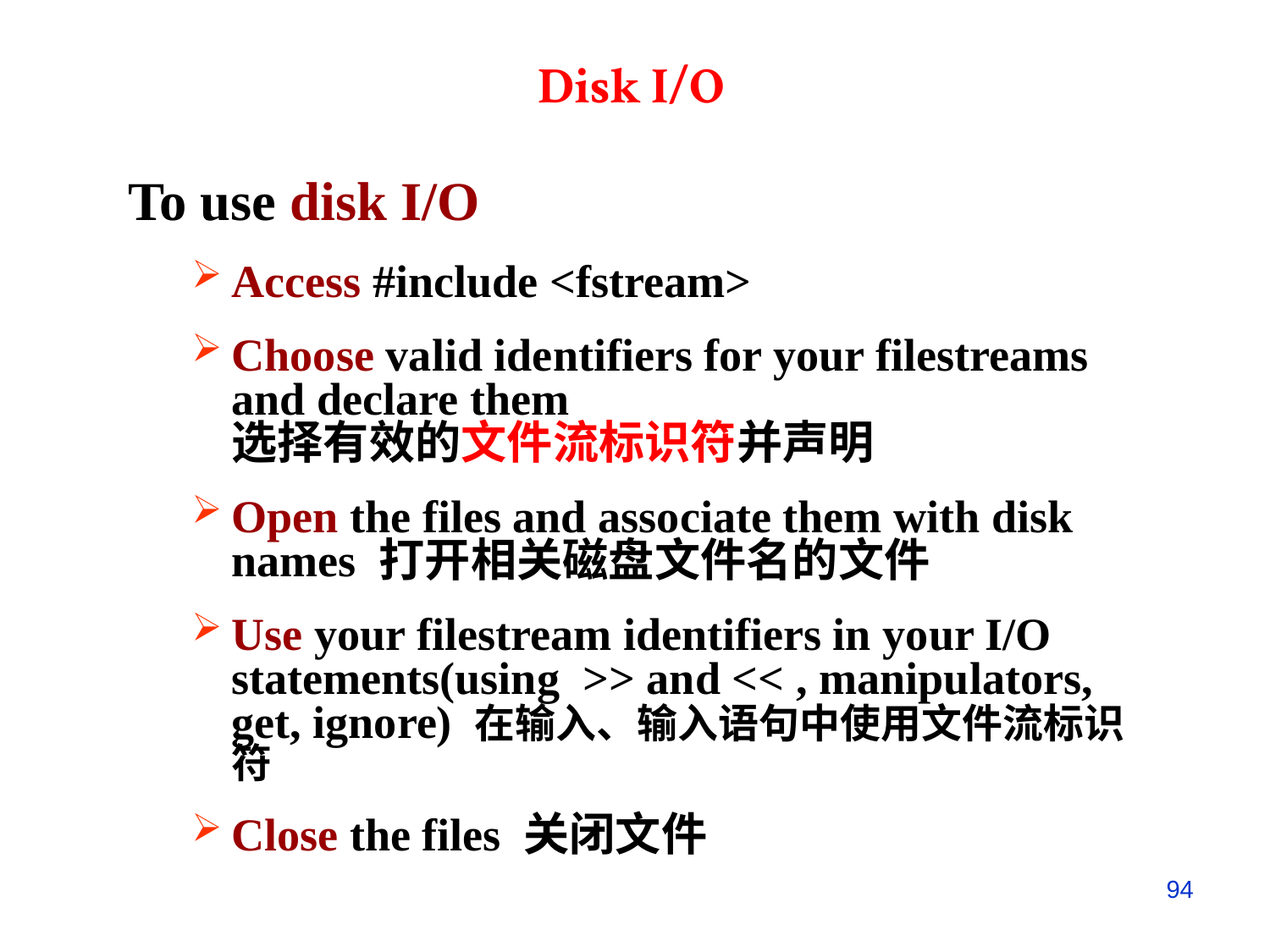

Disk I/O
To use disk I/O
Access #include <fstream>

Choose valid identifiers for your filestreams and declare them
选择有效的文件流标识符并声明

Open the files and associate them with disk names 打开相关磁盘文件名的文件

Use your filestream identifiers in your I/O statements(using  >> and << , manipulators, get, ignore) 在输入、输入语句中使用文件流标识符

Close the files 关闭文件
94